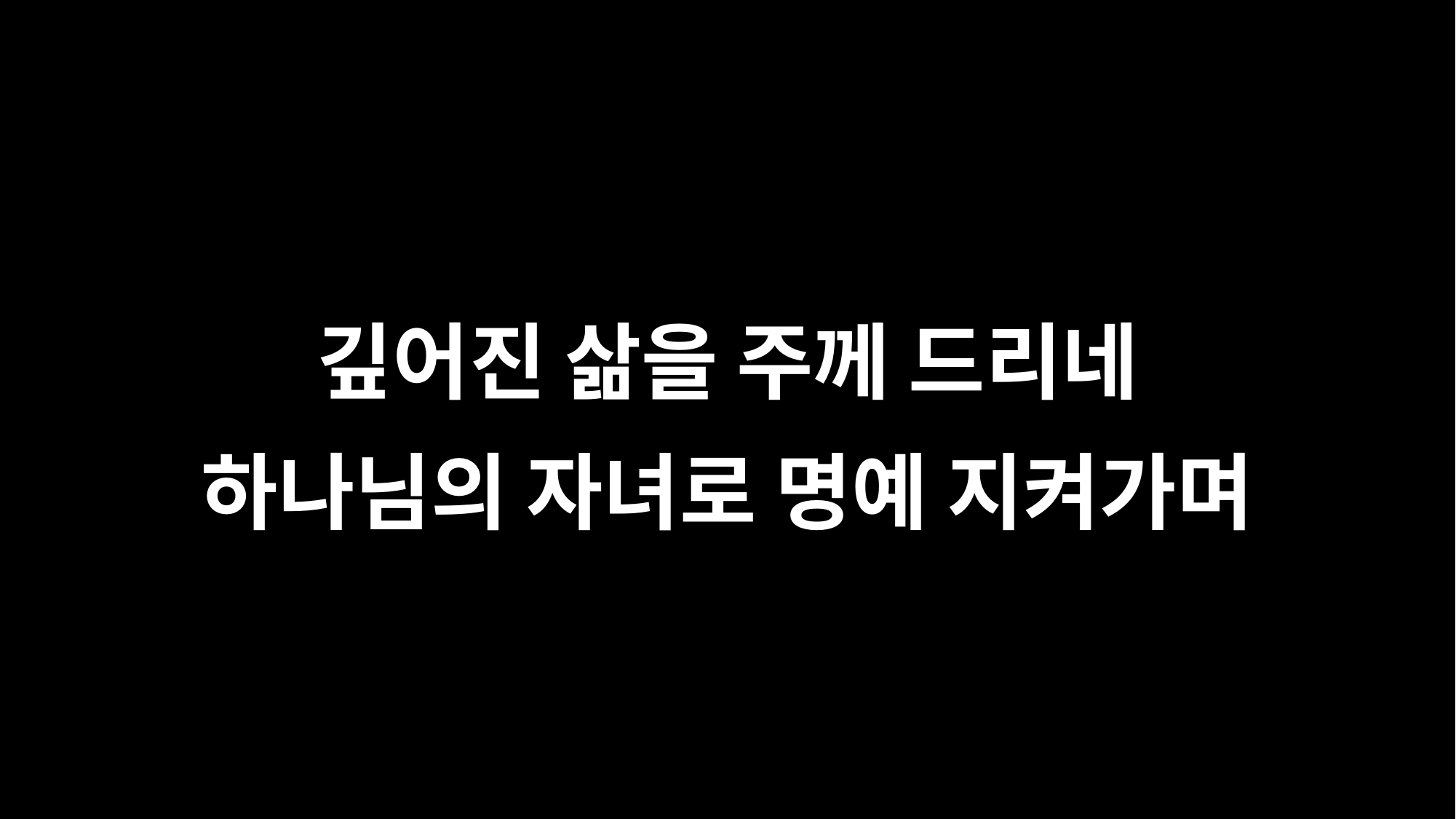

깊어진 삶을 주께 드리네
하나님의 자녀로 명예 지켜가며